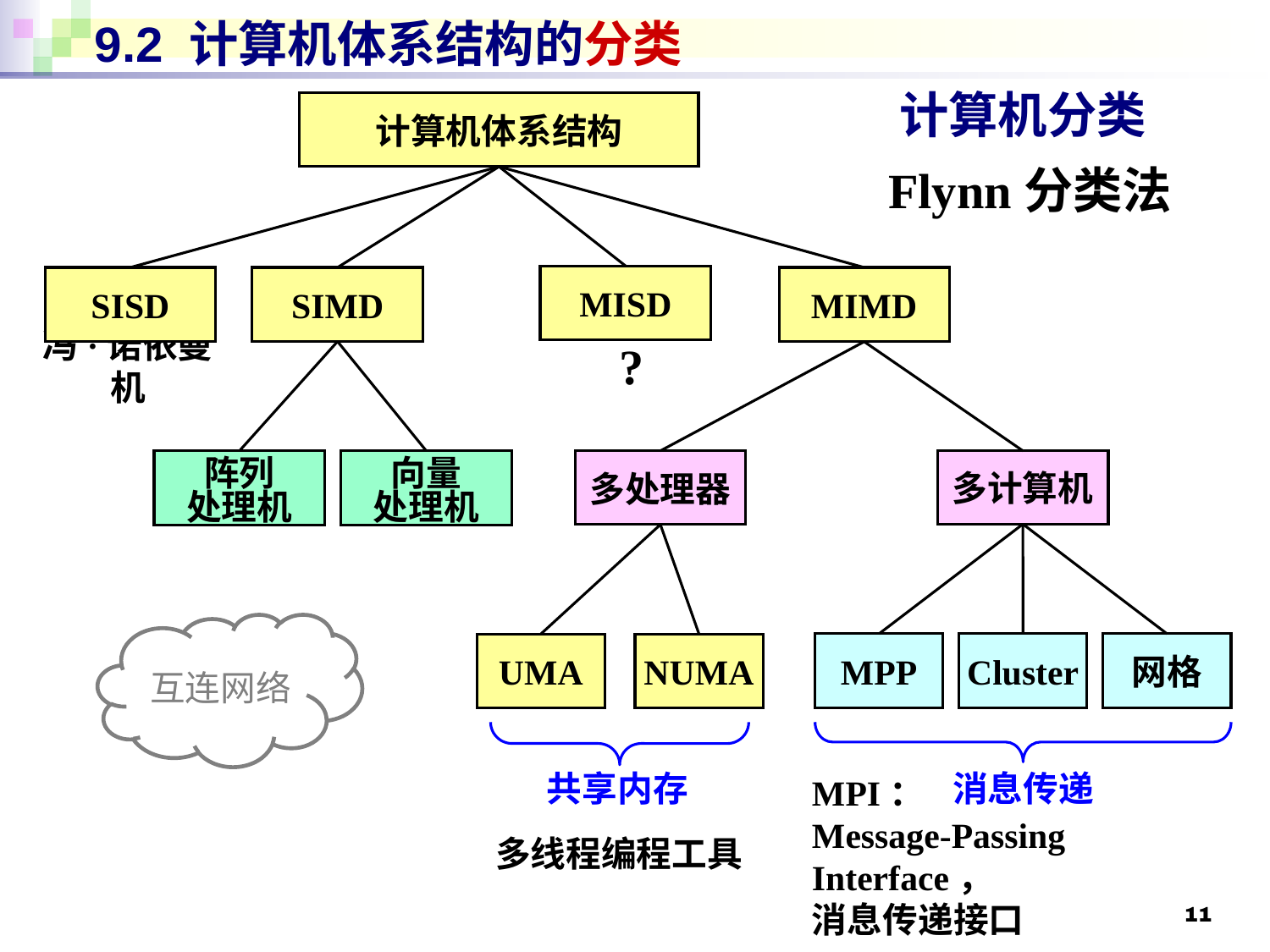

# 9.2 计算机体系结构的分类
计算机分类
计算机体系结构
Flynn分类法
MISD
SISD
SIMD
MIMD
?
冯·诺依曼机
阵列
处理机
向量
处理机
多处理器
多计算机

互连网络

MPP
Cluster
网格
UMA
NUMA
MPI：
Message-Passing Interface，
消息传递接口
共享内存
消息传递
多线程编程工具
11